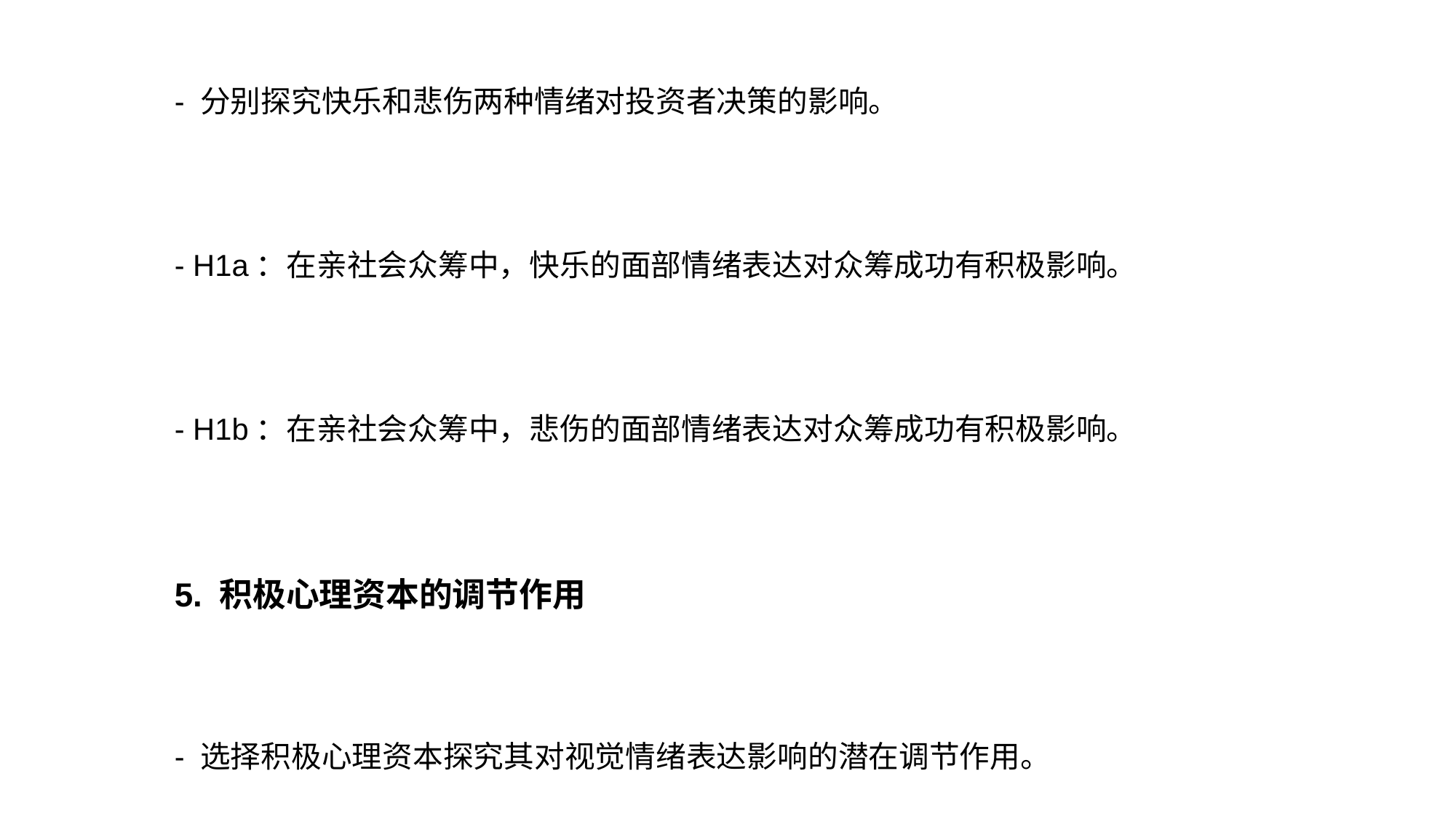

- 分别探究快乐和悲伤两种情绪对投资者决策的影响。

- H1a：在亲社会众筹中，快乐的面部情绪表达对众筹成功有积极影响。
- H1b：在亲社会众筹中，悲伤的面部情绪表达对众筹成功有积极影响。
5. 积极心理资本的调节作用
- 选择积极心理资本探究其对视觉情绪表达影响的潜在调节作用。